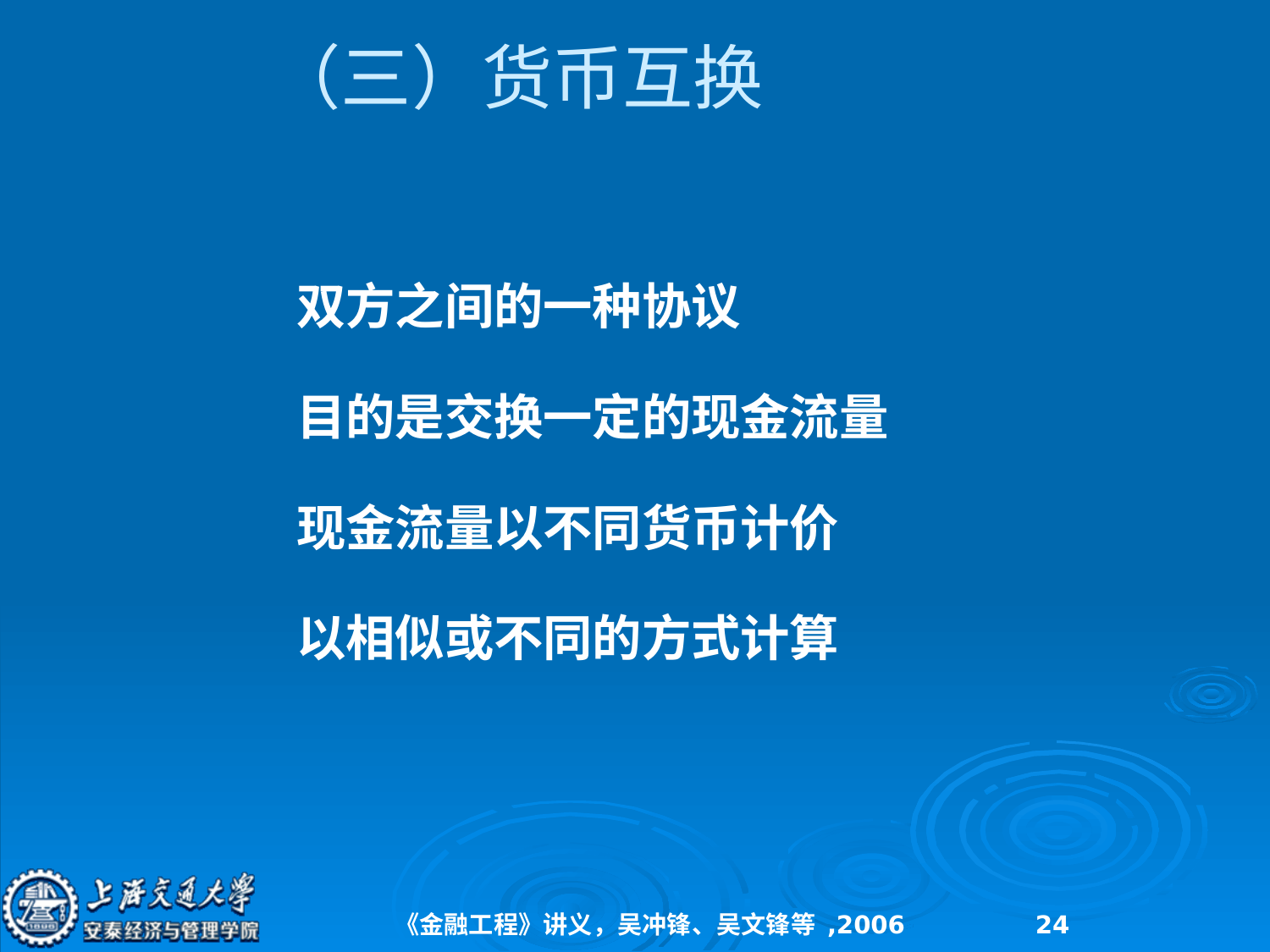

# （三）货币互换

双方之间的一种协议
目的是交换一定的现金流量
现金流量以不同货币计价
以相似或不同的方式计算